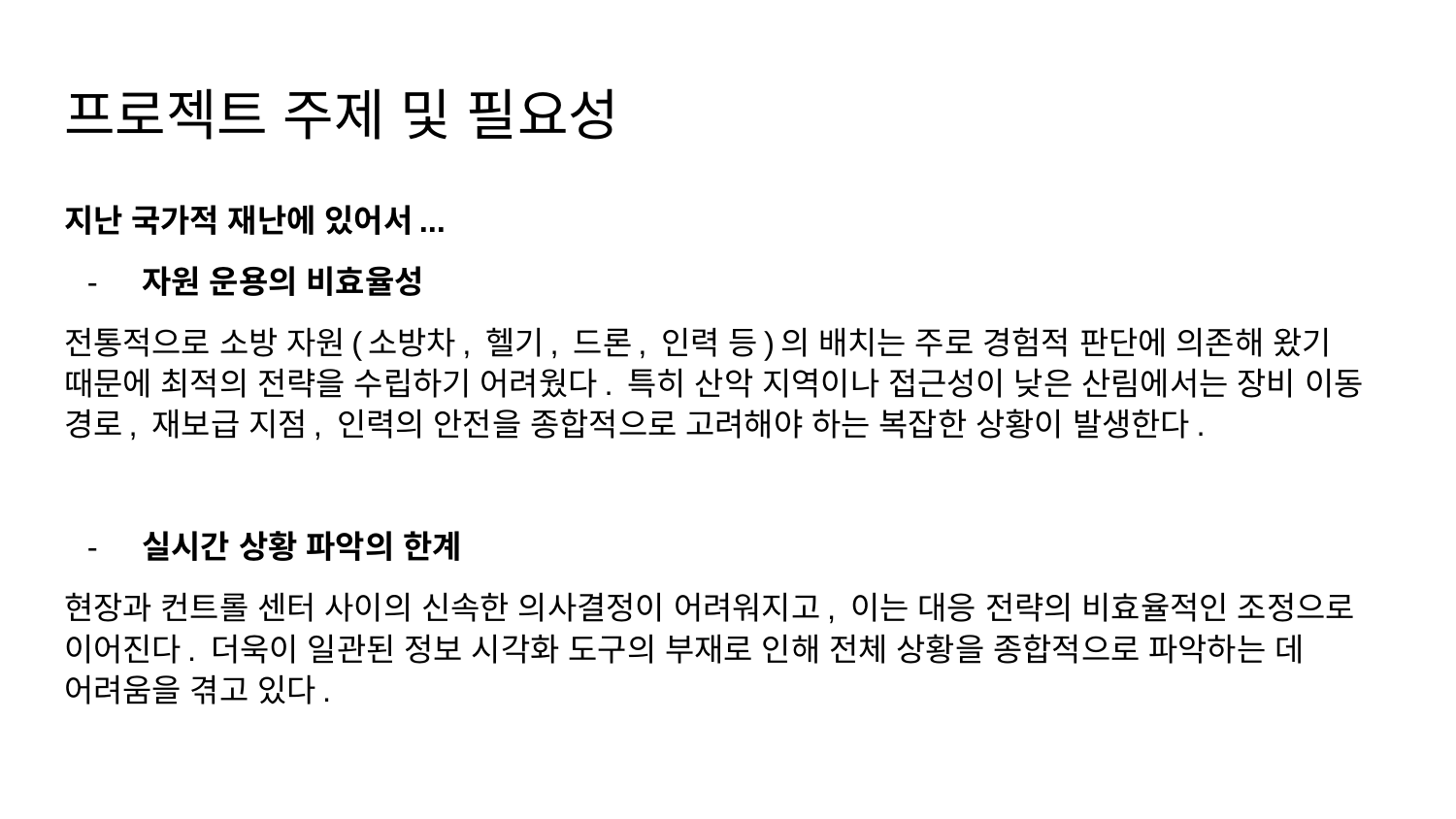

# 프로젝트 주제 및 필요성
지난 국가적 재난에 있어서...
자원 운용의 비효율성
전통적으로 소방 자원(소방차, 헬기, 드론, 인력 등)의 배치는 주로 경험적 판단에 의존해 왔기 때문에 최적의 전략을 수립하기 어려웠다. 특히 산악 지역이나 접근성이 낮은 산림에서는 장비 이동 경로, 재보급 지점, 인력의 안전을 종합적으로 고려해야 하는 복잡한 상황이 발생한다.

실시간 상황 파악의 한계
현장과 컨트롤 센터 사이의 신속한 의사결정이 어려워지고, 이는 대응 전략의 비효율적인 조정으로 이어진다. 더욱이 일관된 정보 시각화 도구의 부재로 인해 전체 상황을 종합적으로 파악하는 데 어려움을 겪고 있다.